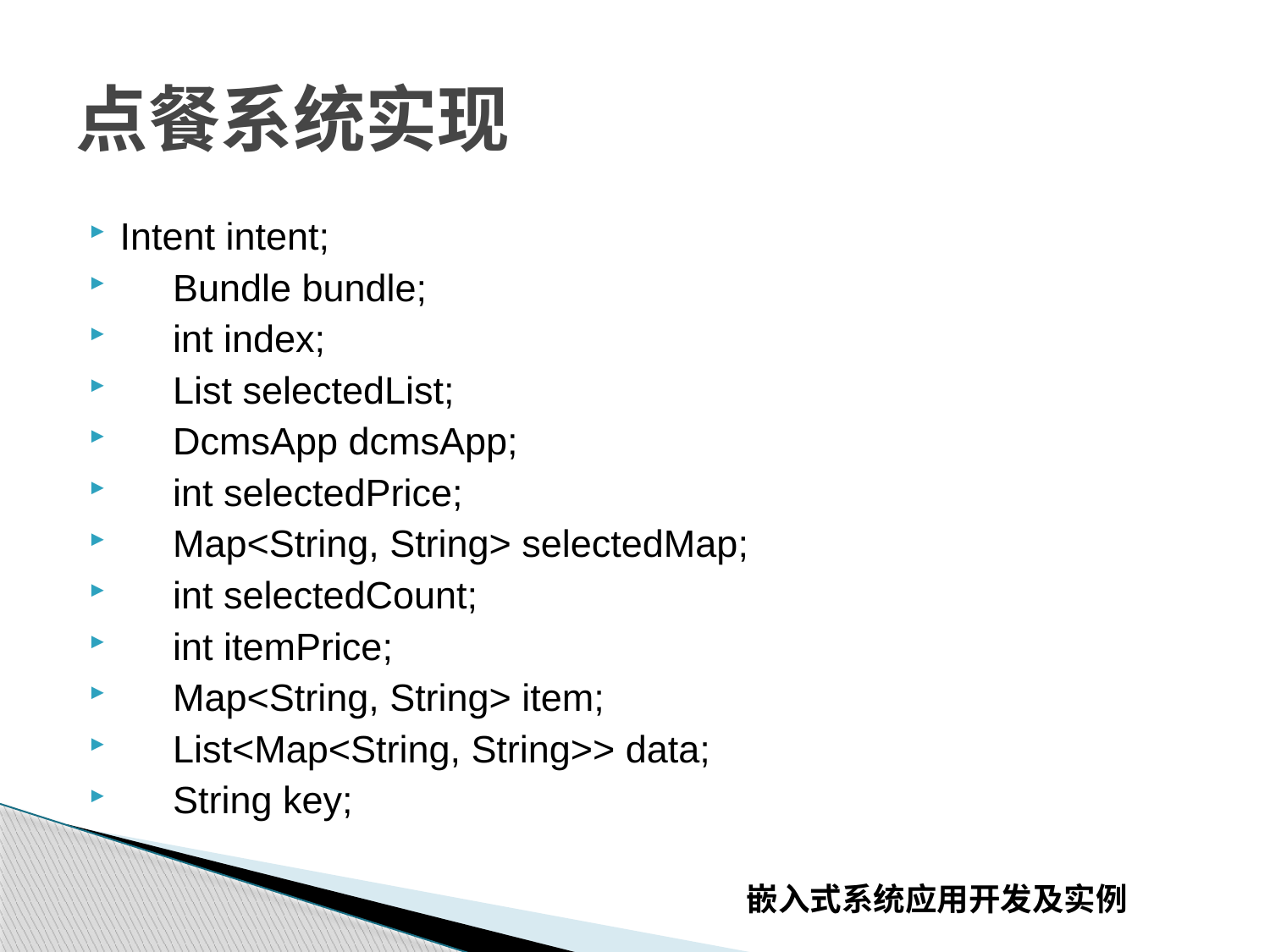

# 点餐系统实现
Intent intent;
     Bundle bundle;
     int index;
     List selectedList;
     DcmsApp dcmsApp;
     int selectedPrice;
     Map<String, String> selectedMap;
     int selectedCount;
     int itemPrice;
     Map<String, String> item;
     List<Map<String, String>> data;
     String key;

嵌入式系统应用开发及实例